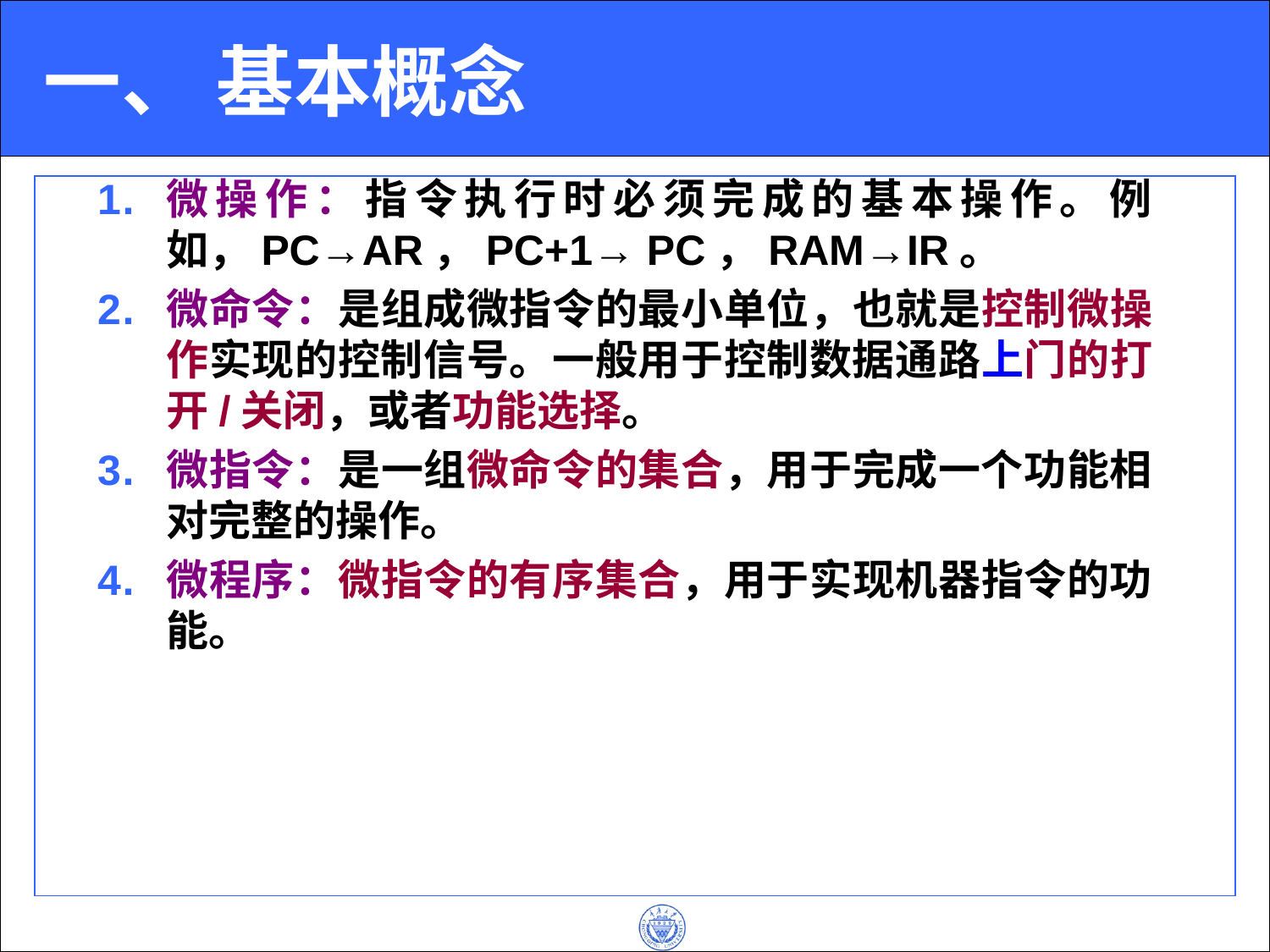

# 一、 基本概念
微操作：指令执行时必须完成的基本操作。例如，PC→AR，PC+1→ PC，RAM→IR。
微命令：是组成微指令的最小单位，也就是控制微操作实现的控制信号。一般用于控制数据通路上门的打开/关闭，或者功能选择。
微指令：是一组微命令的集合，用于完成一个功能相对完整的操作。
微程序：微指令的有序集合，用于实现机器指令的功能。

12